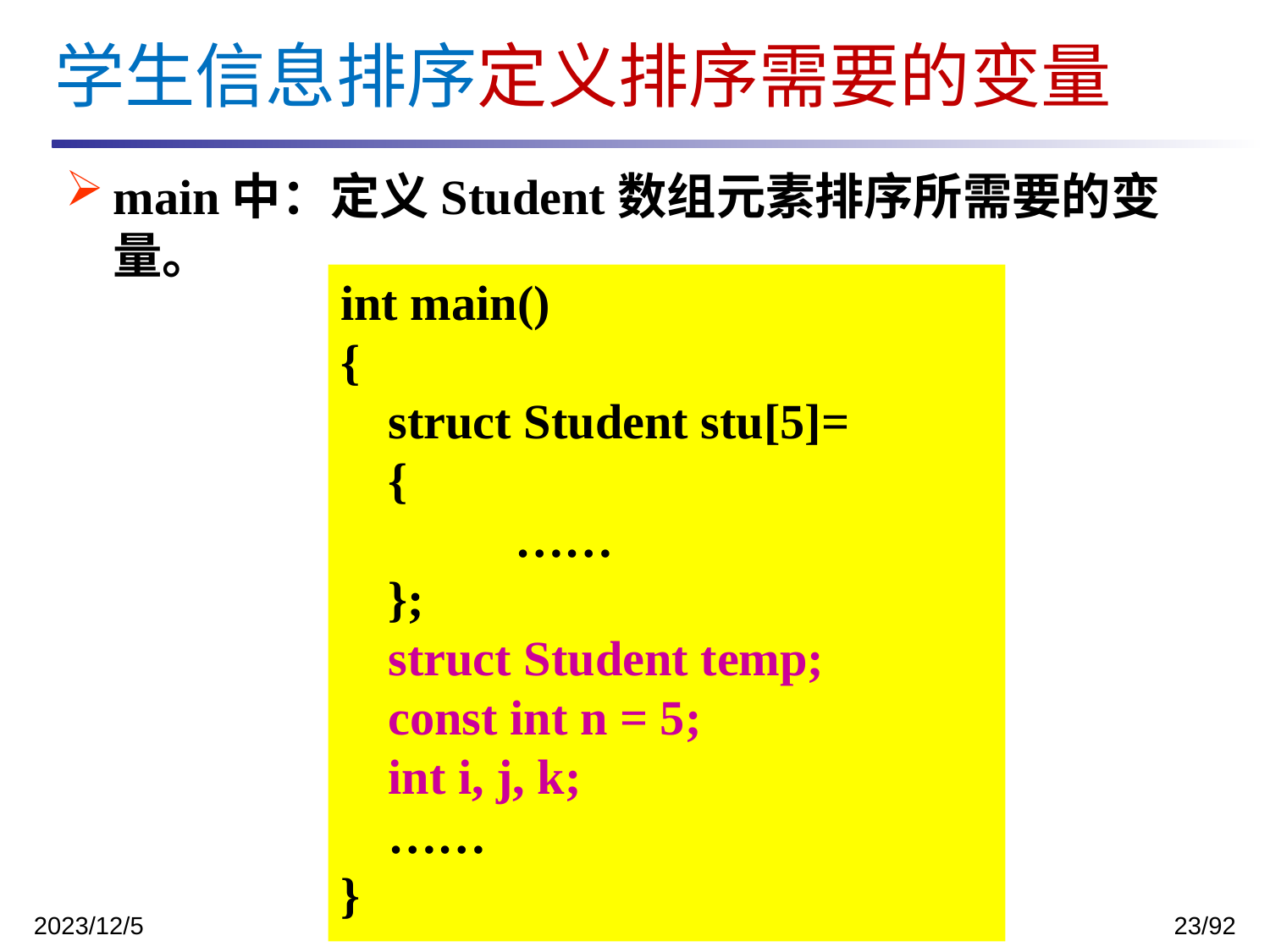

学生信息排序定义排序需要的变量
main中：定义Student数组元素排序所需要的变量。
int main()
{
	struct Student stu[5]=
	{
		……
	};
	struct Student temp;
	const int n = 5;
	int i, j, k;
	……
}
2023/12/5
王化雨 whuayu000@163.com 13306442222
23/92